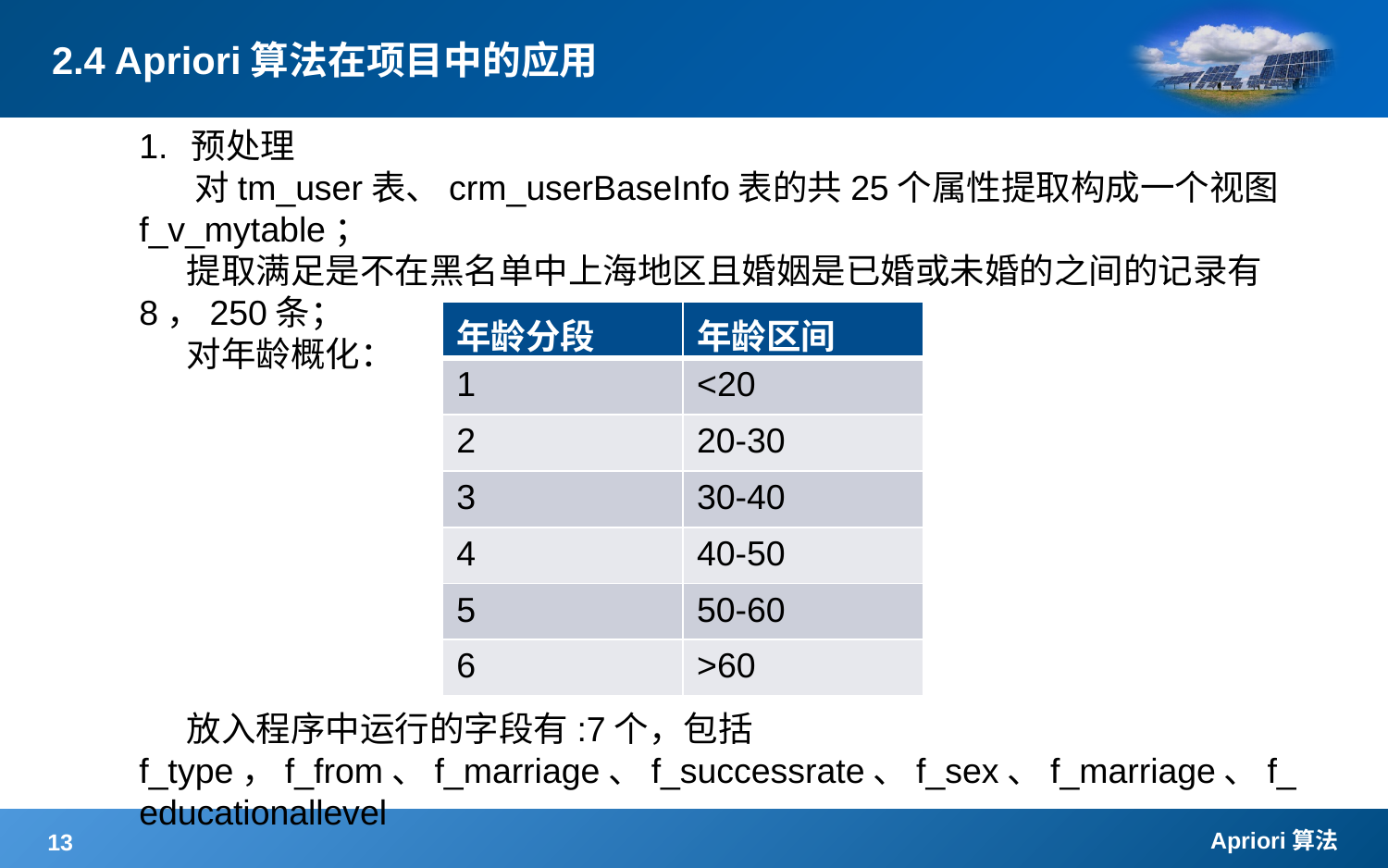

2.4 Apriori算法在项目中的应用
预处理
      对tm_user表、crm_userBaseInfo表的共25个属性提取构成一个视图f_v_mytable；
     提取满足是不在黑名单中上海地区且婚姻是已婚或未婚的之间的记录有 8，250条；
     对年龄概化：

     放入程序中运行的字段有:7个，包括f_type，f_from、f_marriage、f_successrate、f_sex、f_marriage、f_educationallevel
| 年龄分段 | 年龄区间 |
| --- | --- |
| 1 | <20 |
| 2 | 20-30 |
| 3 | 30-40 |
| 4 | 40-50 |
| 5 | 50-60 |
| 6 | >60 |